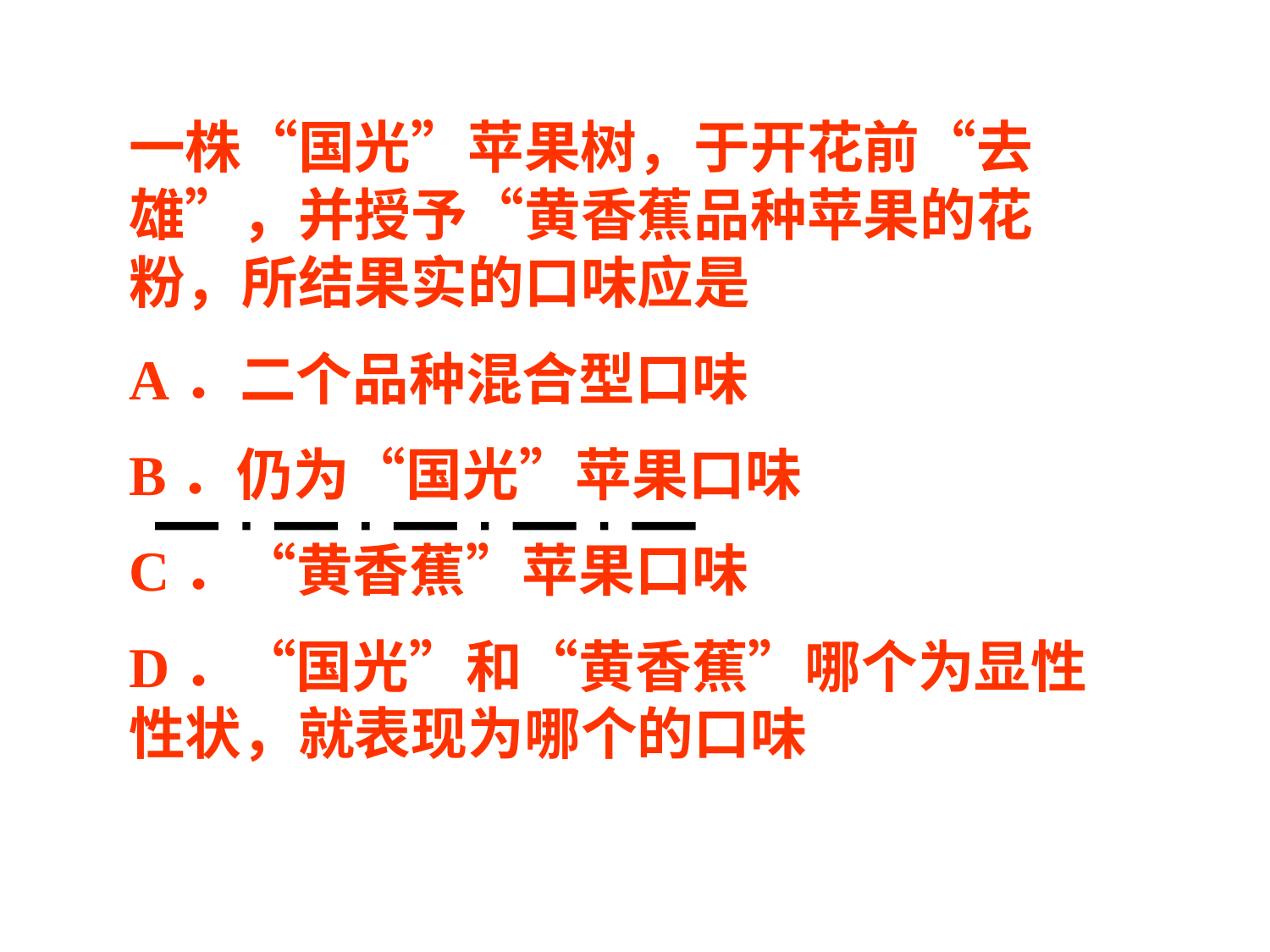

一株“国光”苹果树，于开花前“去雄”，并授予“黄香蕉品种苹果的花粉，所结果实的口味应是
A．二个品种混合型口味
B．仍为“国光”苹果口味
C．“黄香蕉”苹果口味
D．“国光”和“黄香蕉”哪个为显性性状，就表现为哪个的口味